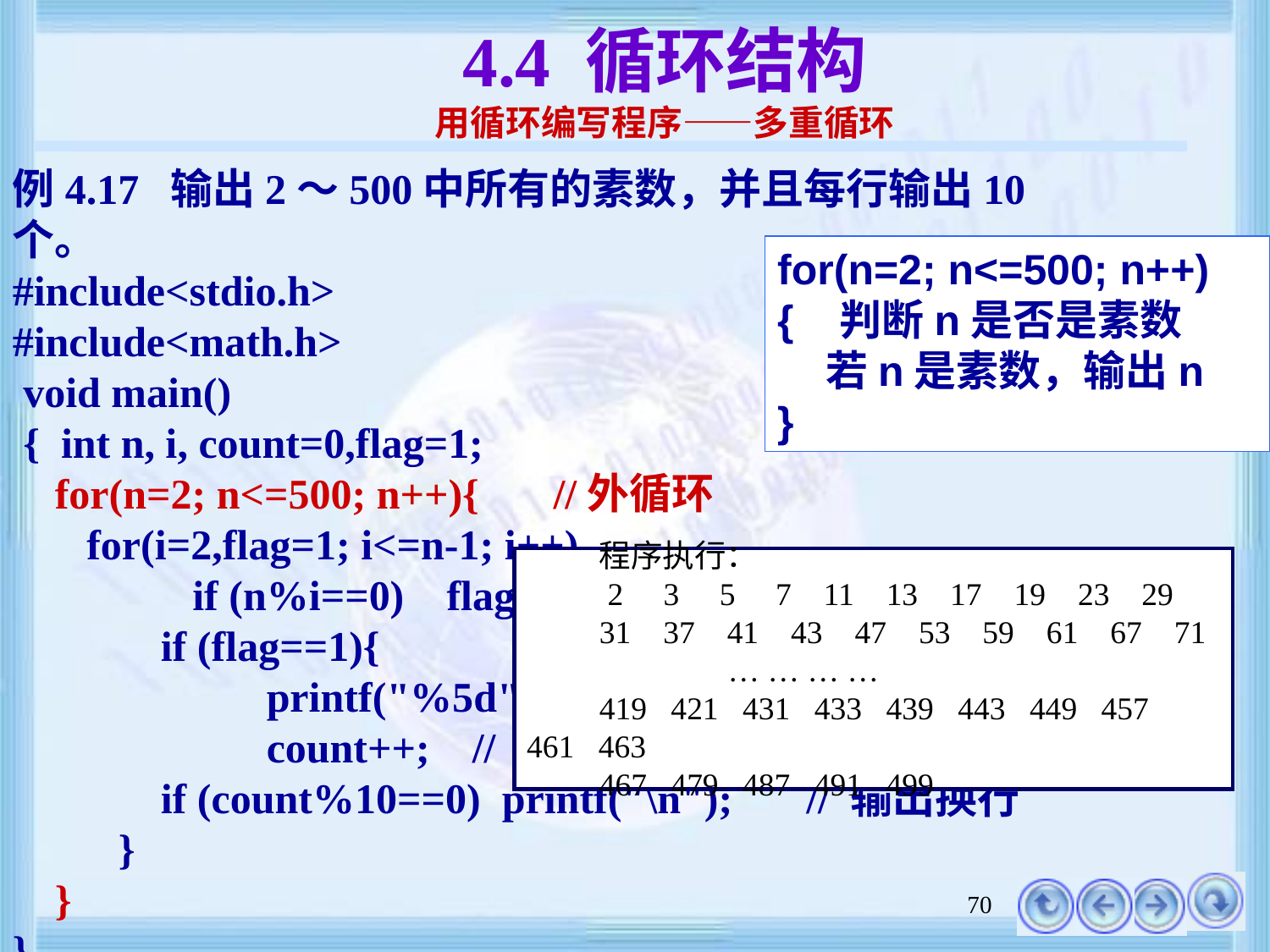

# 4.4 循环结构 用循环编写程序——多重循环
例4.17  输出2～500中所有的素数，并且每行输出10个。
#include<stdio.h>
#include<math.h>
 void main()
 {  int n, i, count=0,flag=1;
    for(n=2; n<=500; n++){       //外循环
       for(i=2,flag=1; i<=n-1; i++)
 	     if (n%i==0)    flag=0;
	  if (flag==1){
		printf("%5d",n);	// 输出素数
		count++;    // 统计已输出个数
              if (count%10==0)  printf("\n");	   // 输出换行
          }
    }
}
for(n=2; n<=500; n++)
{   判断n是否是素数
    若n是素数，输出n
}
程序执行：
 2     3     5     7    11    13    17    19    23    29
31    37    41    43    47    53    59    61    67    71
                … … … …
419   421   431   433   439   443   449   457   461   463
467   479   487   491   499
70